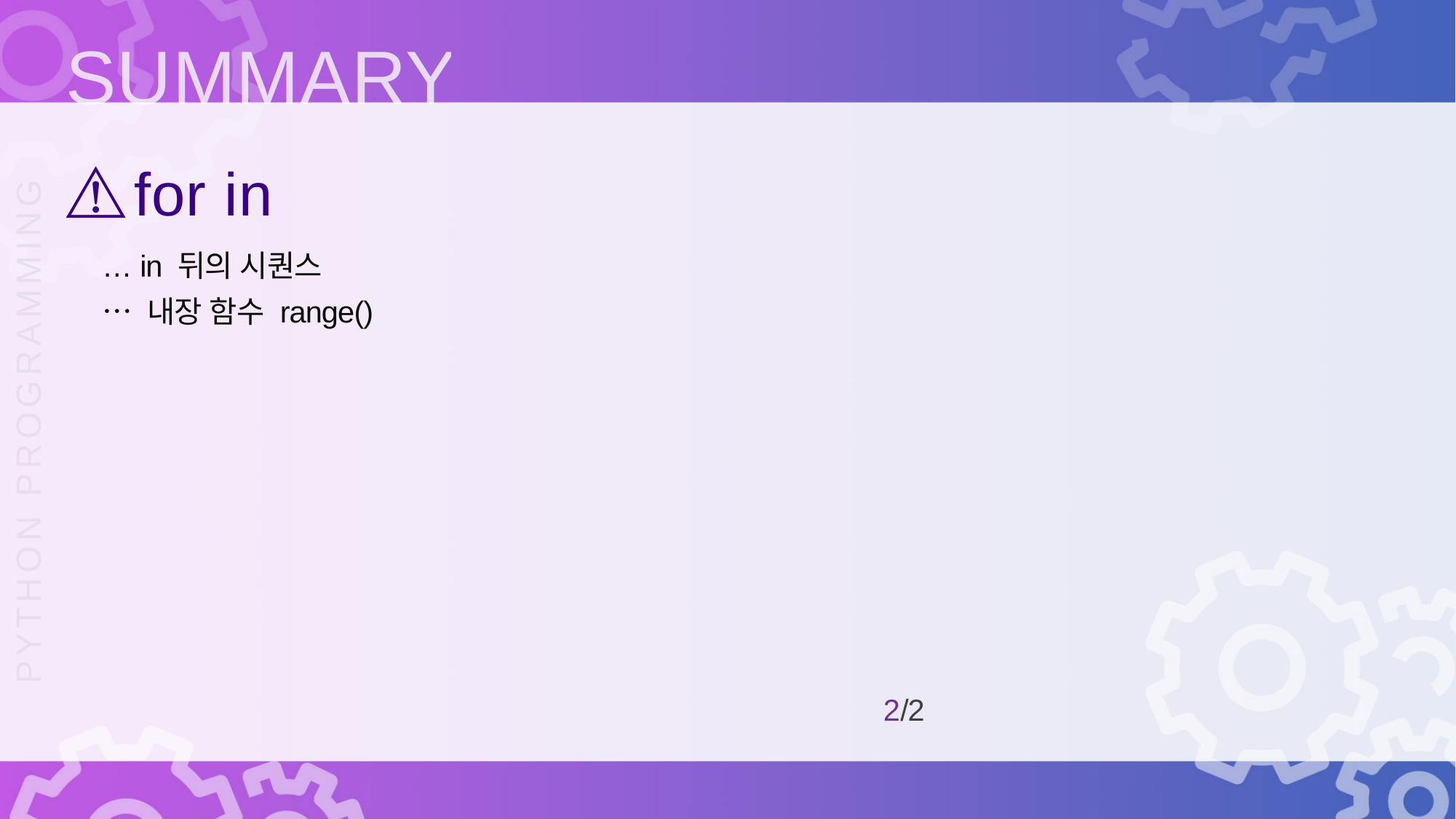

for in
… in 뒤의 시퀀스
… 내장 함수 range()
2/2